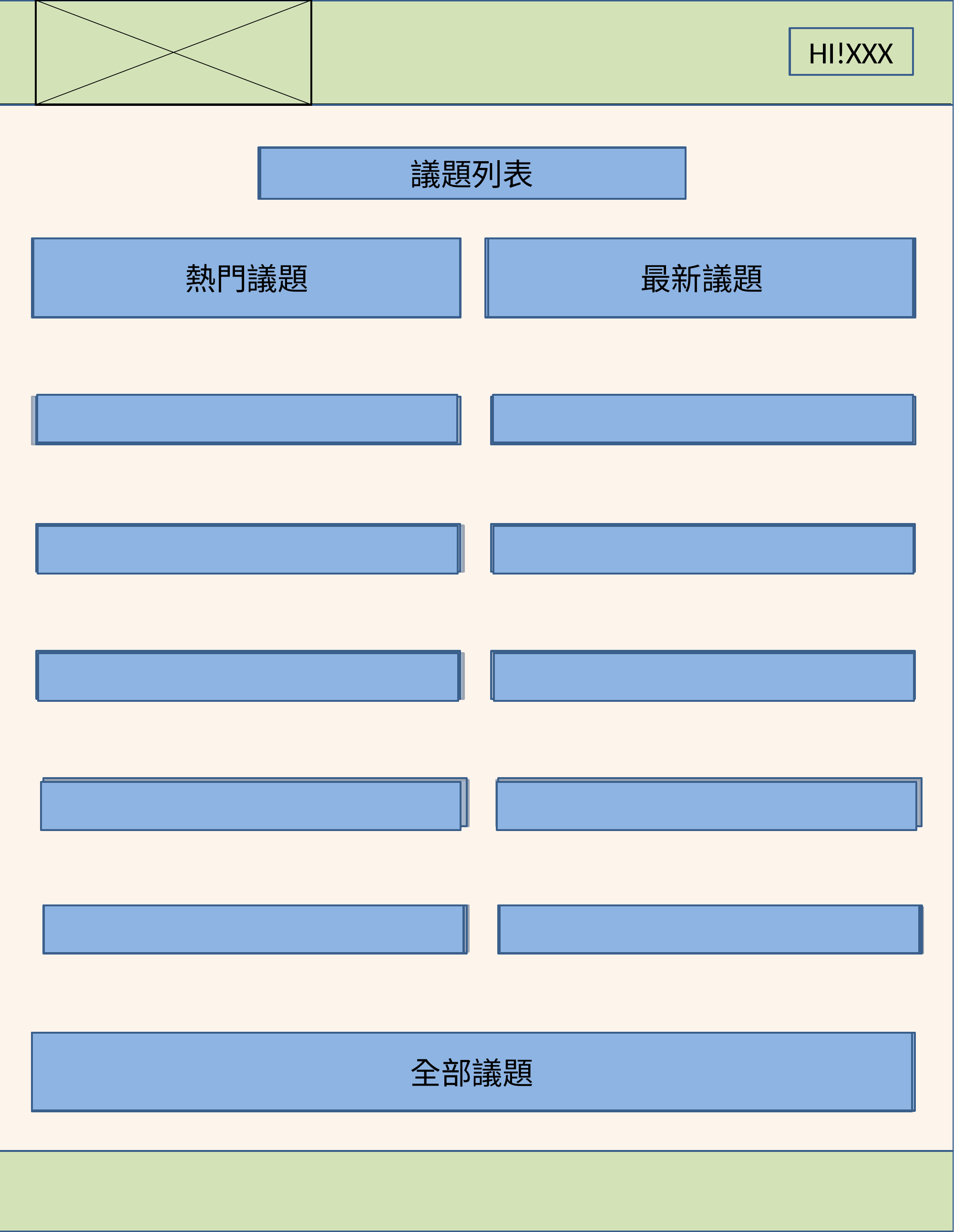

HI!XXX

議題列表

熱門議題

最新議題
把它切成一辦，最新根最熱門

1.
1.

2.
2.

3.
3.

4.
4.

5.

5.

全部議題